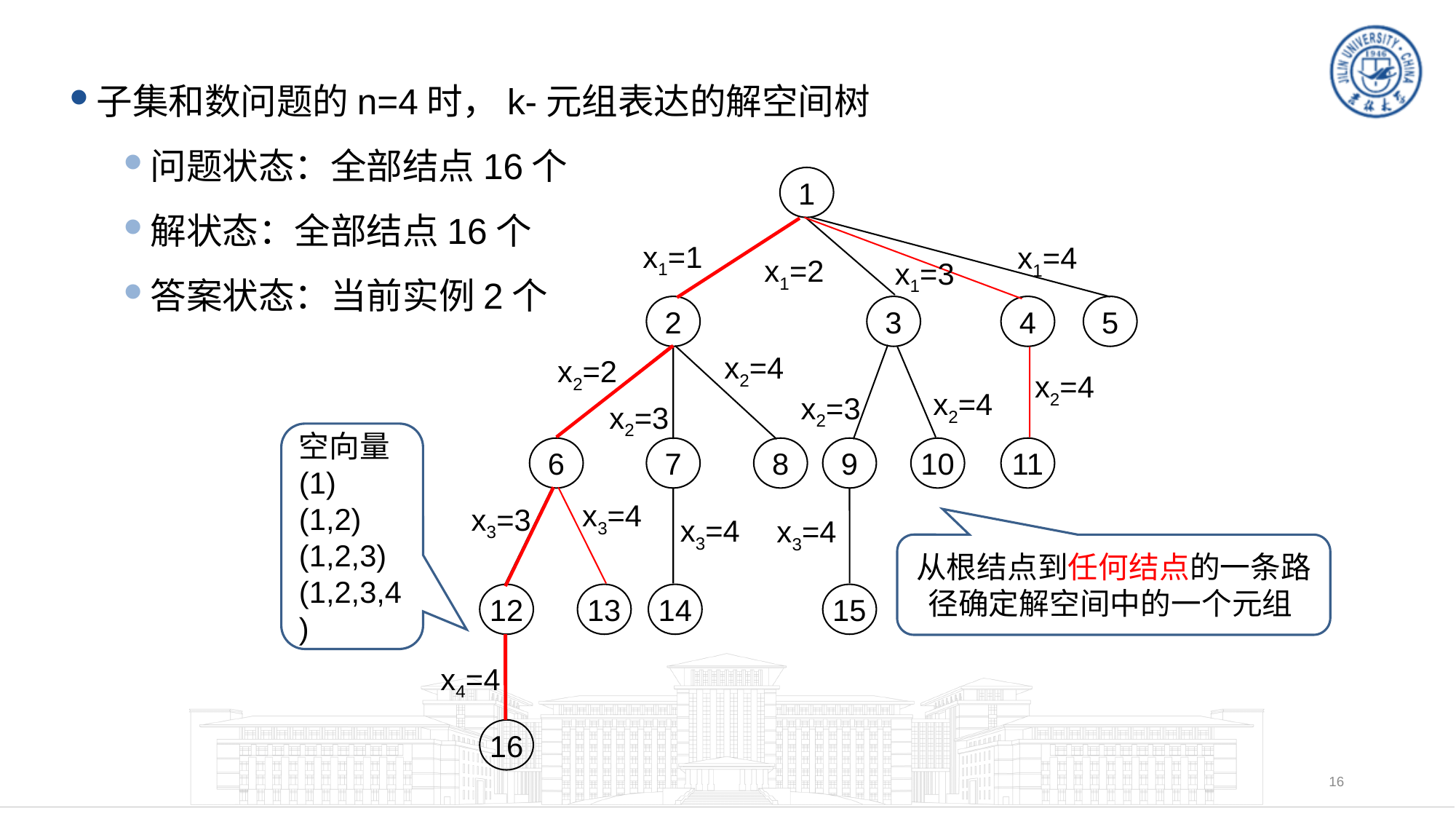

子集和数问题的n=4时，k-元组表达的解空间树
问题状态：全部结点16个
解状态：全部结点16个
答案状态：当前实例2个

1

x1=1
x1=4
x1=2
x1=3
2
3
4
5
x2=4

x2=2

x2=4
x2=4
x2=3
x2=3
6
7
8
9
10
11

x3=4
x3=3
x3=4
x3=4
12
13
14
15

x4=4
16

空向量
(1)
(1,2)
(1,2,3)
(1,2,3,4)

从根结点到任何结点的一条路径确定解空间中的一个元组

16